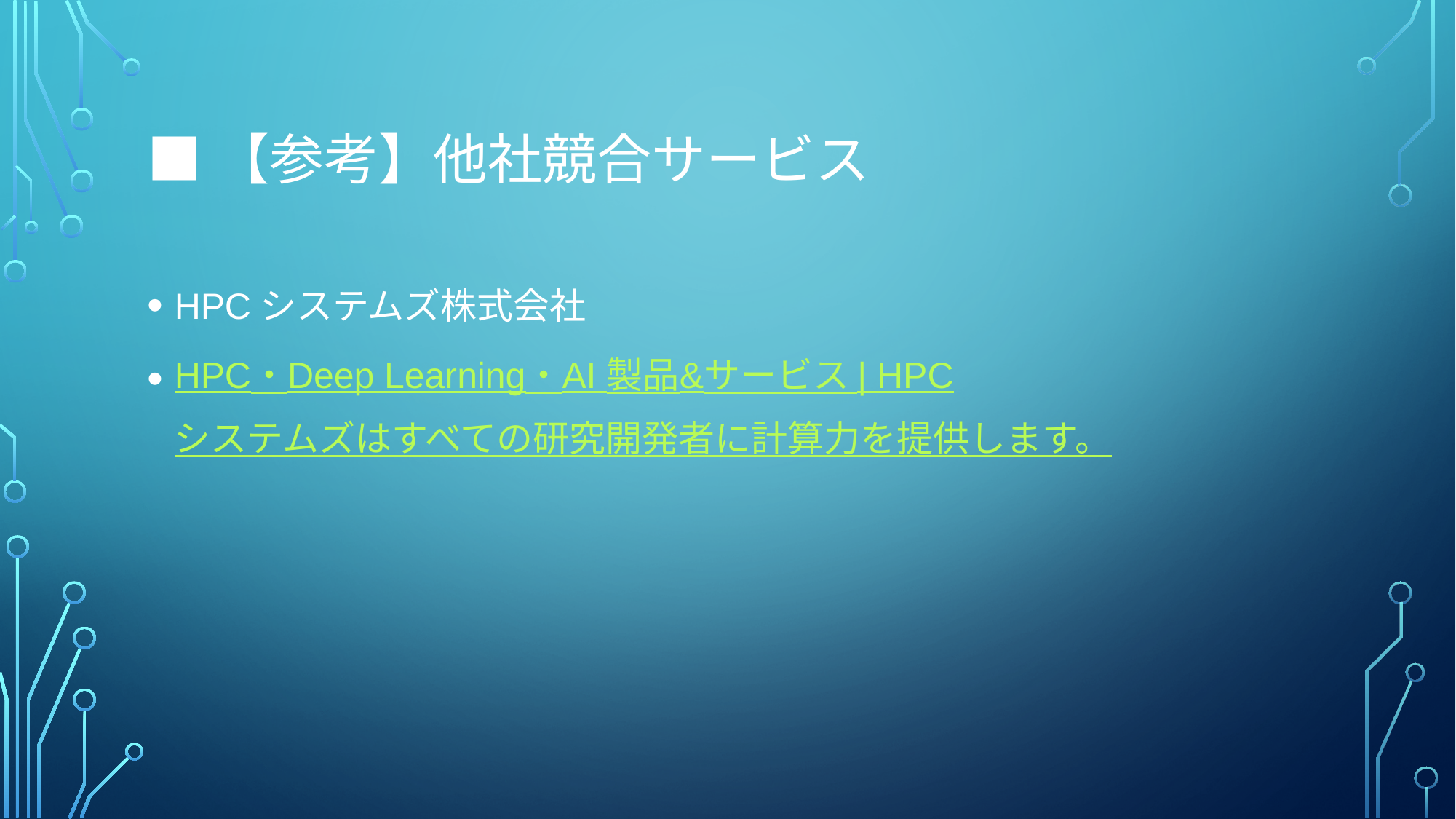

# ■【参考】他社競合サービス
HPCシステムズ株式会社
HPC・Deep Learning・AI 製品&サービス | HPCシステムズはすべての研究開発者に計算力を提供します。